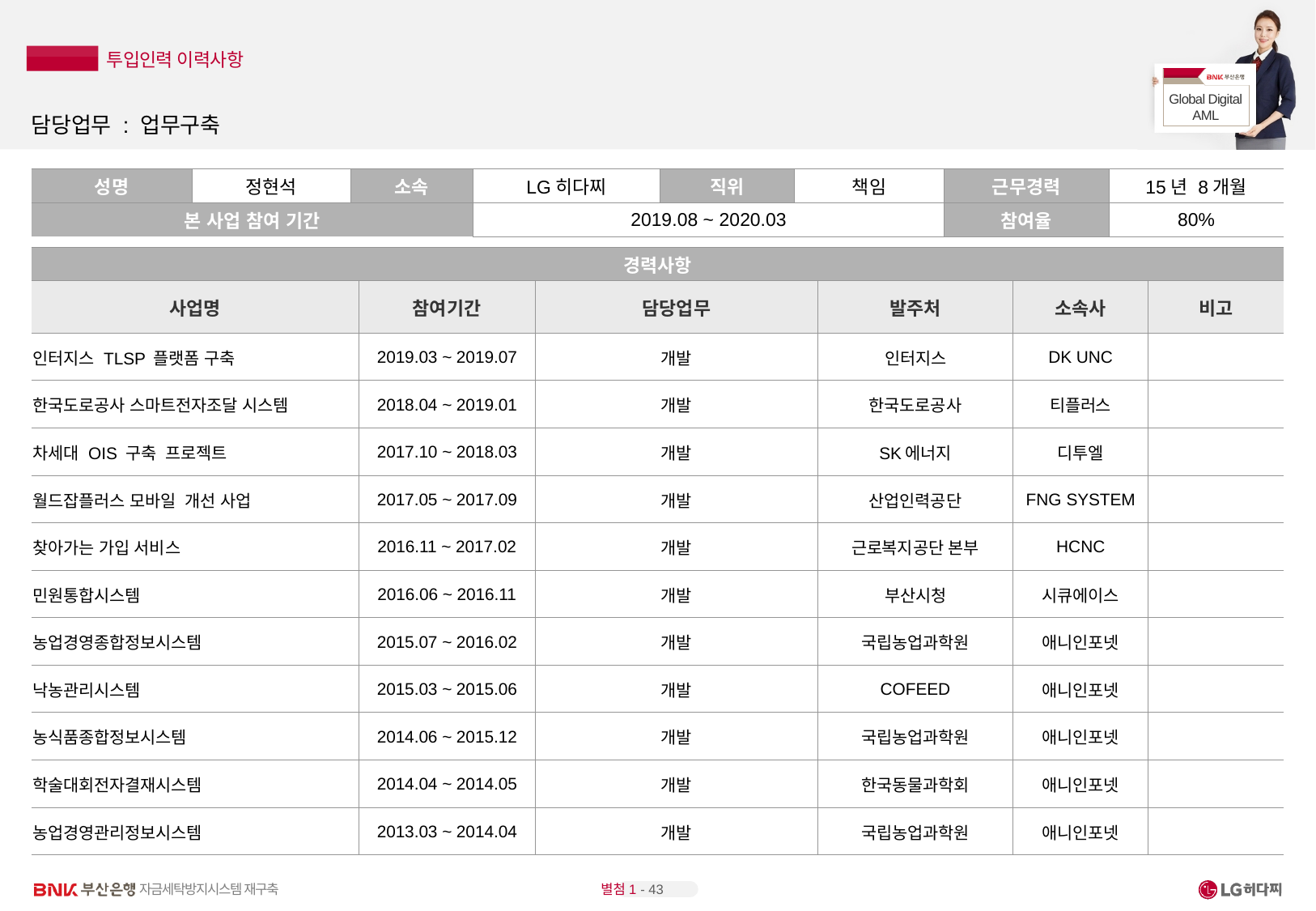

# 담당업무 : 업무구축
| 성명 | 정현석 | 소속 | LG히다찌 | 직위 | 책임 | 근무경력 | 15년 8개월 |
| --- | --- | --- | --- | --- | --- | --- | --- |
| 본 사업 참여 기간 |  |  | 2019.08 ~ 2020.03 |  |  | 참여율 | 80% |
| 경력사항 |  |  |  |  |  |
| --- | --- | --- | --- | --- | --- |
| 사업명 | 참여기간 | 담당업무 | 발주처 | 소속사 | 비고 |
| 인터지스 TLSP 플랫폼 구축 | 2019.03 ~ 2019.07 | 개발 | 인터지스 | DK UNC |  |
| 한국도로공사 스마트전자조달 시스템 | 2018.04 ~ 2019.01 | 개발 | 한국도로공사 | 티플러스 |  |
| 차세대 OIS 구축 프로젝트 | 2017.10 ~ 2018.03 | 개발 | SK에너지 | 디투엘 |  |
| 월드잡플러스 모바일 개선 사업 | 2017.05 ~ 2017.09 | 개발 | 산업인력공단 | FNG SYSTEM |  |
| 찾아가는 가입 서비스 | 2016.11 ~ 2017.02 | 개발 | 근로복지공단 본부 | HCNC |  |
| 민원통합시스템 | 2016.06 ~ 2016.11 | 개발 | 부산시청 | 시큐에이스 |  |
| 농업경영종합정보시스템 | 2015.07 ~ 2016.02 | 개발 | 국립농업과학원 | 애니인포넷 |  |
| 낙농관리시스템 | 2015.03 ~ 2015.06 | 개발 | COFEED | 애니인포넷 |  |
| 농식품종합정보시스템 | 2014.06 ~ 2015.12 | 개발 | 국립농업과학원 | 애니인포넷 |  |
| 학술대회전자결재시스템 | 2014.04 ~ 2014.05 | 개발 | 한국동물과학회 | 애니인포넷 |  |
| 농업경영관리정보시스템 | 2013.03 ~ 2014.04 | 개발 | 국립농업과학원 | 애니인포넷 |  |
별첨1 - 43